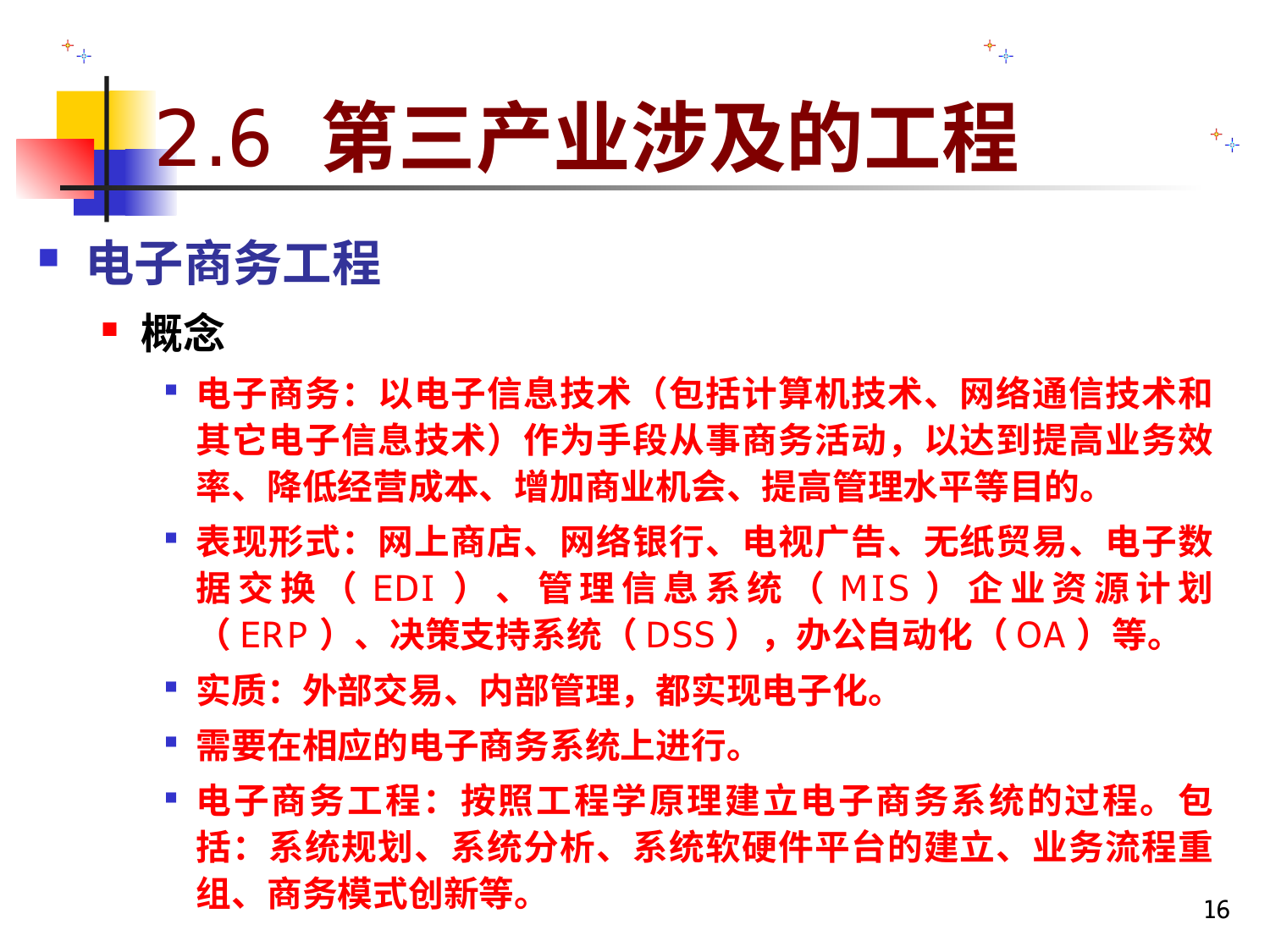

# 2.6 第三产业涉及的工程
电子商务工程
概念
电子商务：以电子信息技术（包括计算机技术、网络通信技术和其它电子信息技术）作为手段从事商务活动，以达到提高业务效率、降低经营成本、增加商业机会、提高管理水平等目的。
表现形式：网上商店、网络银行、电视广告、无纸贸易、电子数据交换（EDI）、管理信息系统（MIS）企业资源计划（ERP）、决策支持系统（DSS），办公自动化（OA）等。
实质：外部交易、内部管理，都实现电子化。
需要在相应的电子商务系统上进行。
电子商务工程：按照工程学原理建立电子商务系统的过程。包括：系统规划、系统分析、系统软硬件平台的建立、业务流程重组、商务模式创新等。
16